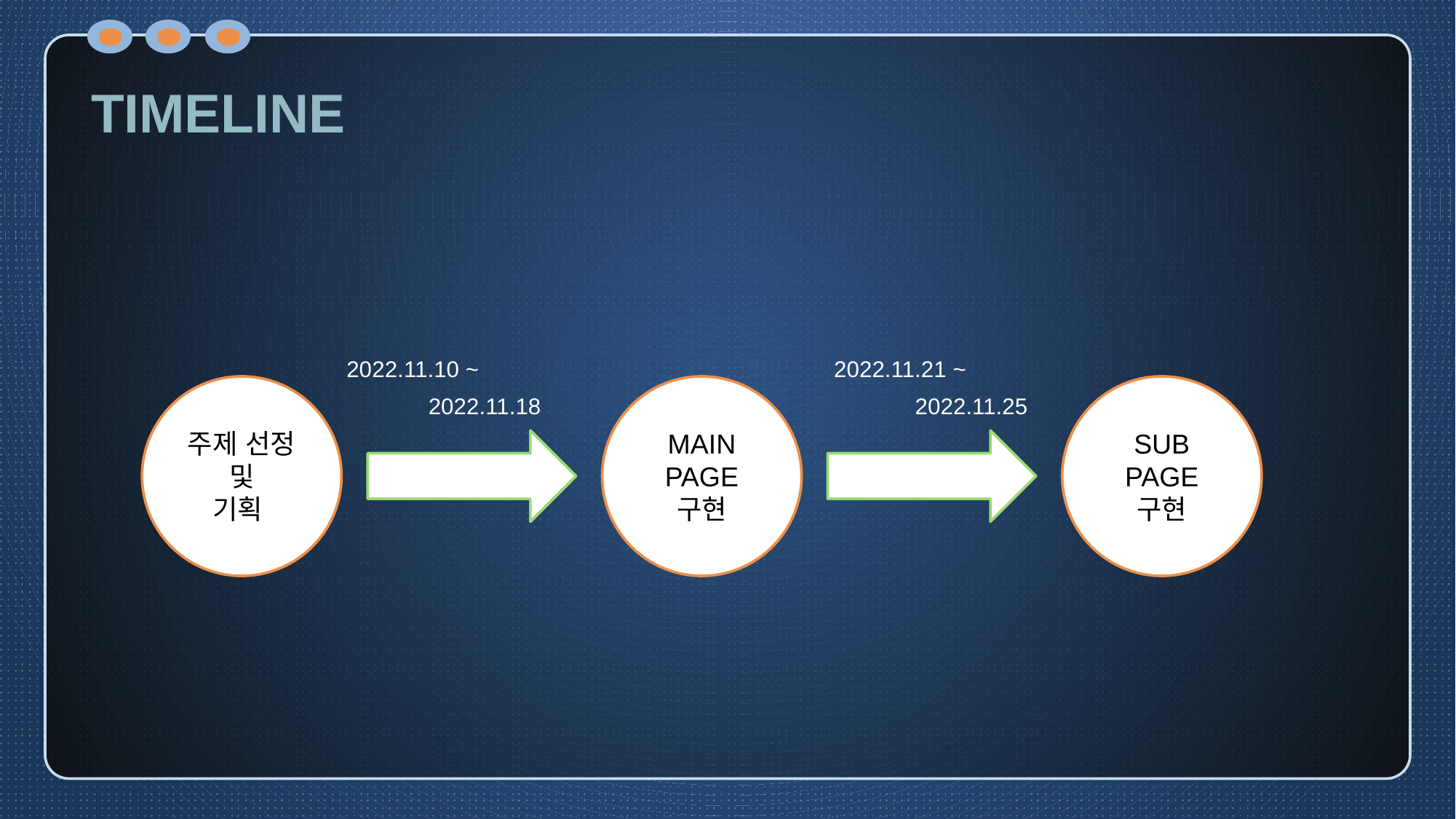

# TIMELINE

                   2022.11.10 ~                                                        2022.11.21 ~
                                                     2022.11.18                                                           2022.11.25

SUB
PAGE
구현
주제 선정
및
기획
MAIN PAGE
구현